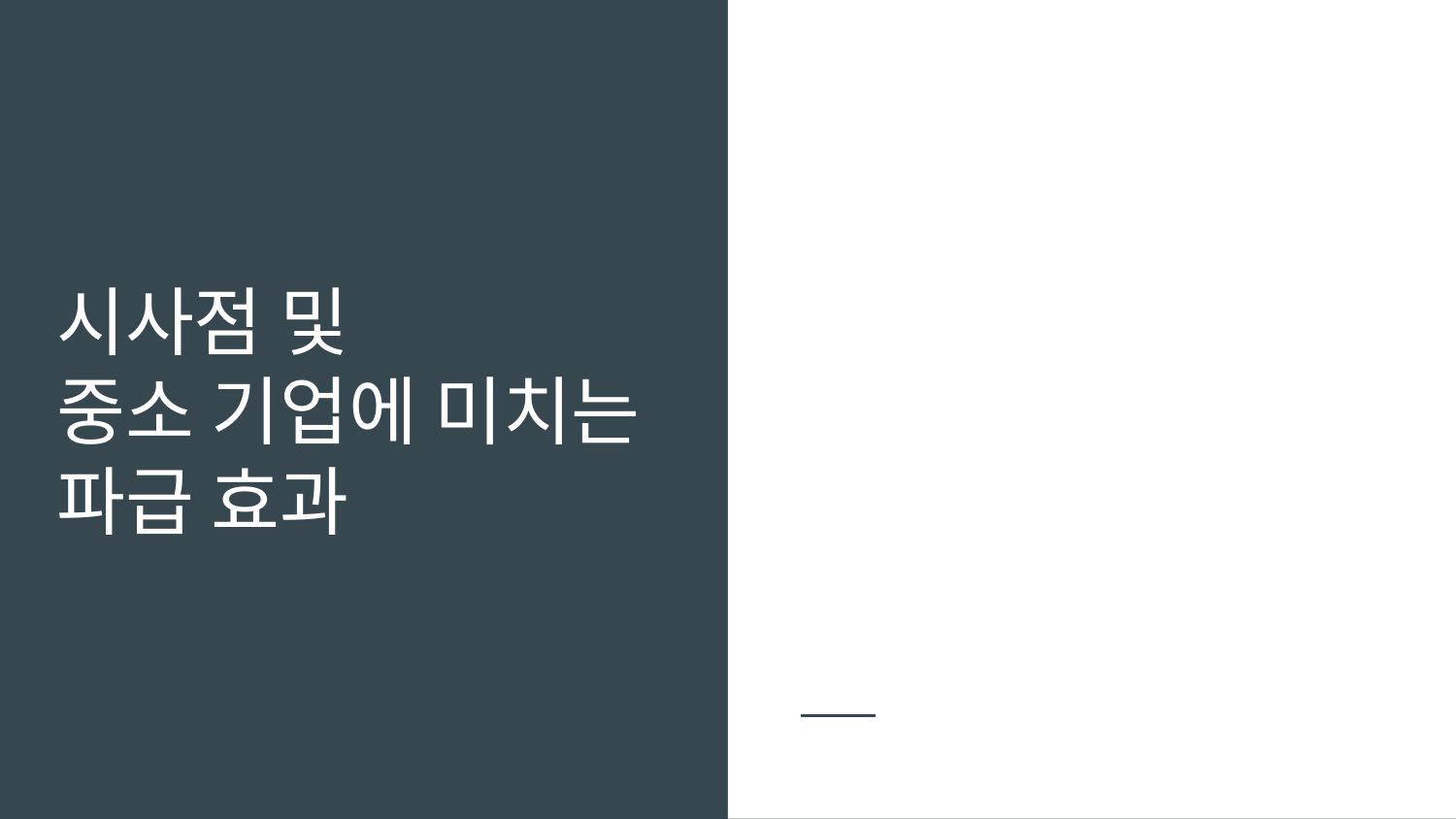

# 시사점 및
중소 기업에 미치는 파급 효과